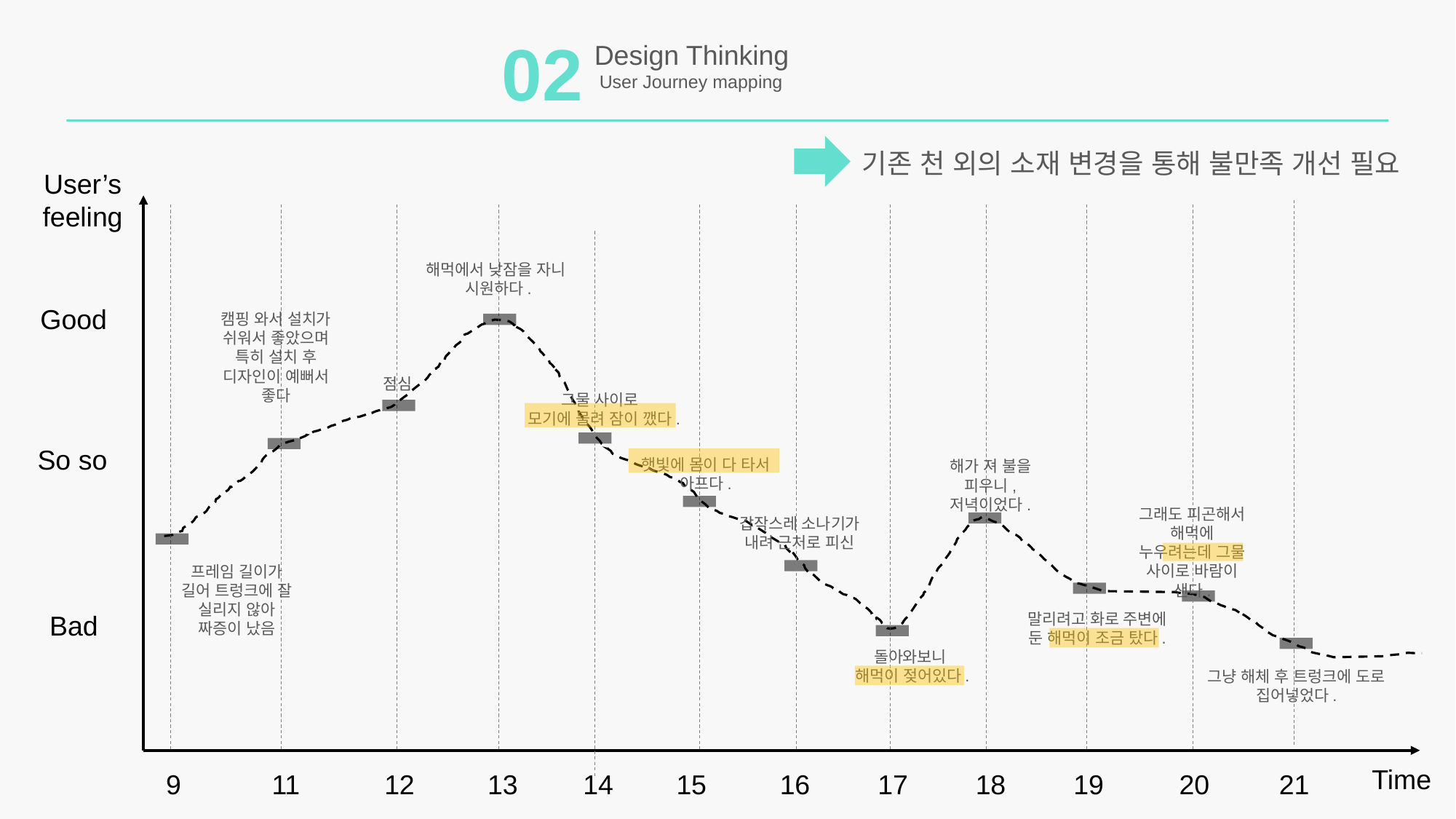

02
Design Thinking
 User Journey mapping

기존 천 외의 소재 변경을 통해 불만족 개선 필요
User’s feeling
해먹에서 낮잠을 자니
시원하다.
Good
캠핑 와서 설치가 쉬워서 좋았으며 특히 설치 후 디자인이 예뻐서 좋다

점심
그물 사이로
모기에 물려 잠이 깼다.

So so

햇빛에 몸이 다 타서 아프다.
해가 져 불을 피우니, 저녁이었다.

그래도 피곤해서 해먹에 누우려는데 그물 사이로 바람이 샌다.
갑작스레 소나기가 내려 근처로 피신

프레임 길이가 길어 트렁크에 잘 실리지 않아 짜증이 났음

Bad
말리려고 화로 주변에 둔 해먹이 조금 탔다.

돌아와보니
해먹이 젖어있다.
그냥 해체 후 트렁크에 도로 집어넣었다.

Time
9
11
12
13
14
15
16
17
18
19
20
21